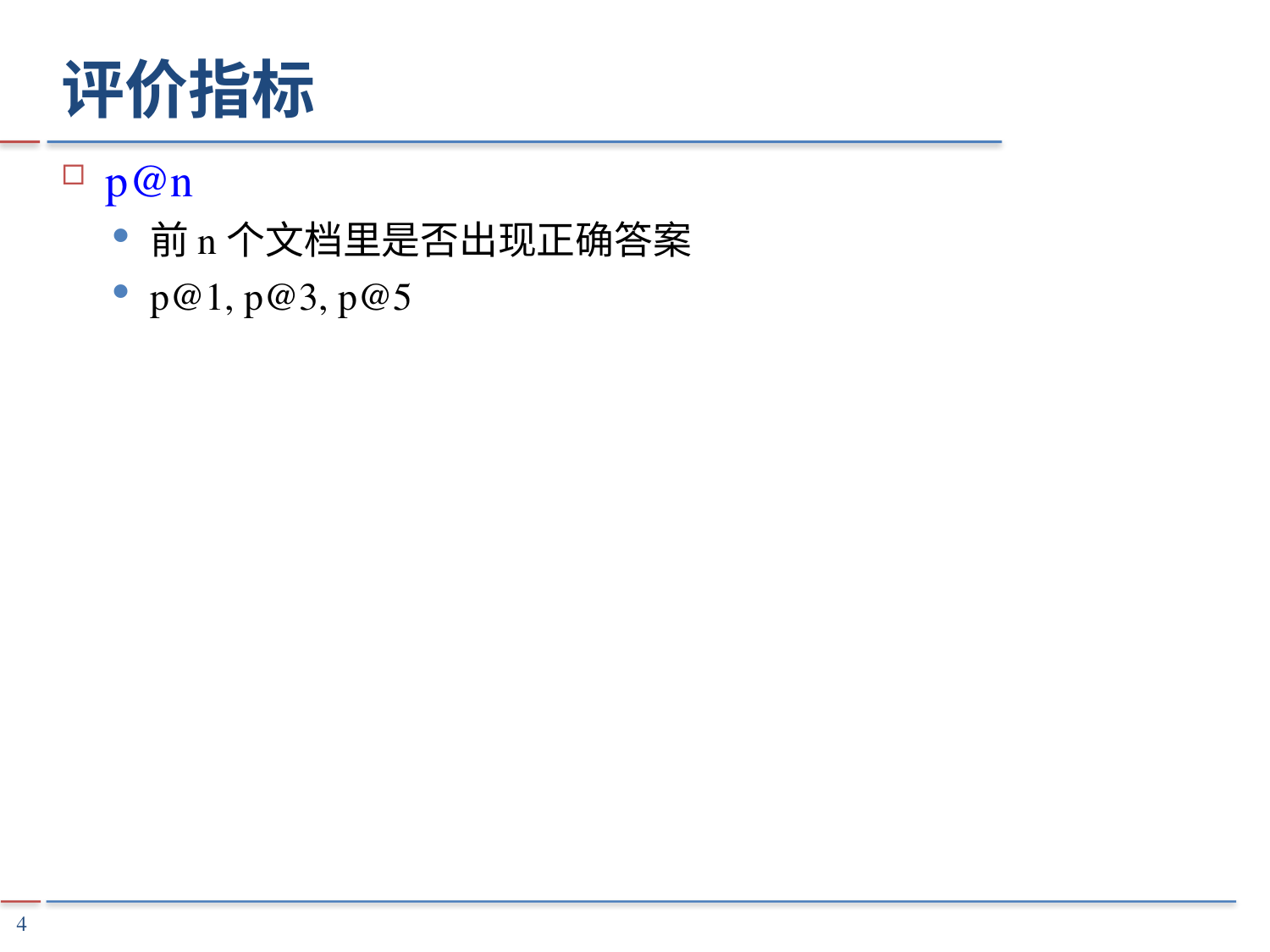

# 评价指标
p@n
前n个文档里是否出现正确答案
p@1, p@3, p@5

4